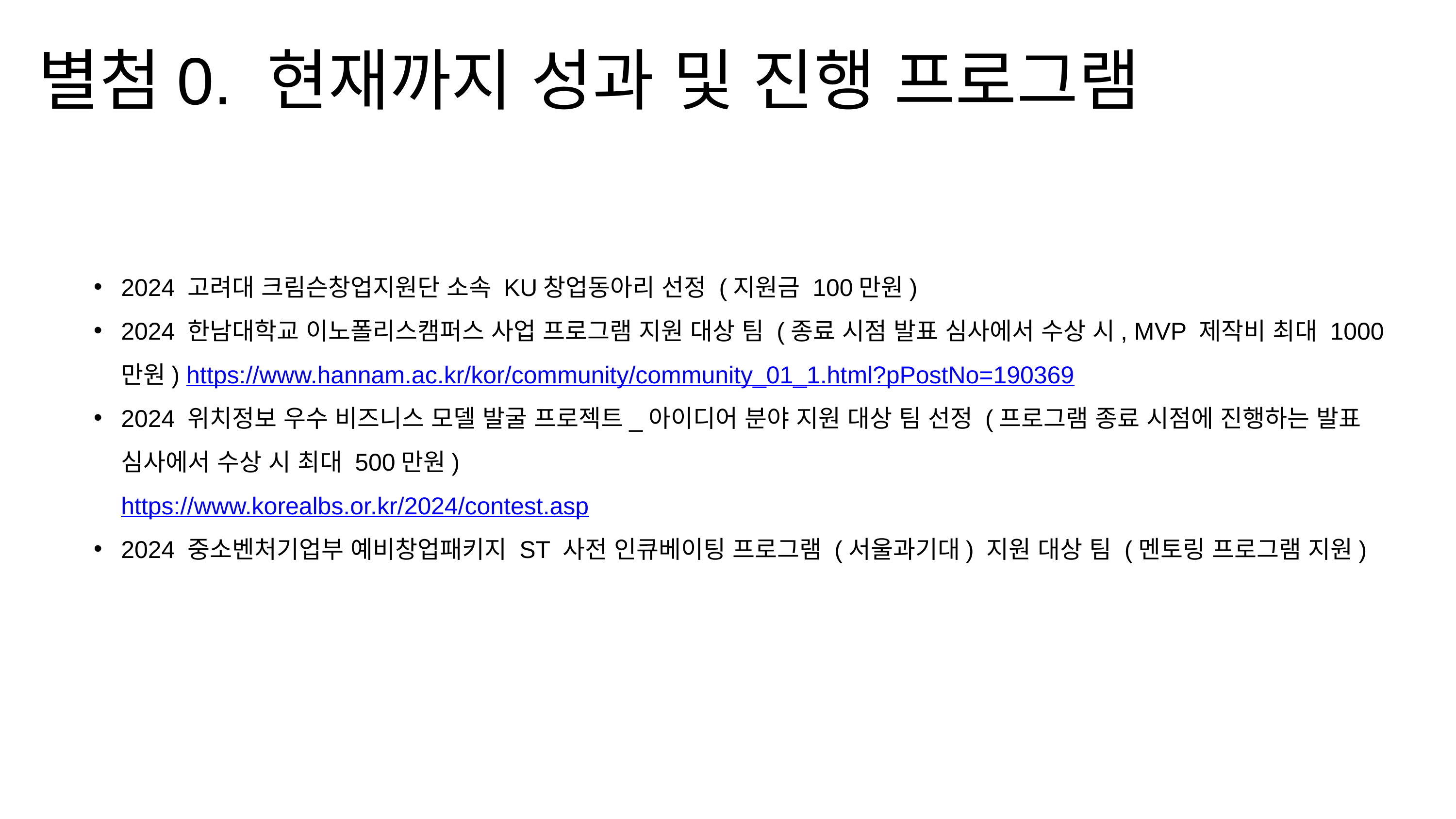

별첨0. 현재까지 성과 및 진행 프로그램
2024 고려대 크림슨창업지원단 소속 KU창업동아리 선정 (지원금 100만원)
2024 한남대학교 이노폴리스캠퍼스 사업 프로그램 지원 대상 팀 (종료 시점 발표 심사에서 수상 시, MVP 제작비 최대 1000만원) https://www.hannam.ac.kr/kor/community/community_01_1.html?pPostNo=190369
2024 위치정보 우수 비즈니스 모델 발굴 프로젝트_아이디어 분야 지원 대상 팀 선정 (프로그램 종료 시점에 진행하는 발표 심사에서 수상 시 최대 500만원)
https://www.korealbs.or.kr/2024/contest.asp
2024 중소벤처기업부 예비창업패키지 ST 사전 인큐베이팅 프로그램 (서울과기대) 지원 대상 팀 (멘토링 프로그램 지원)